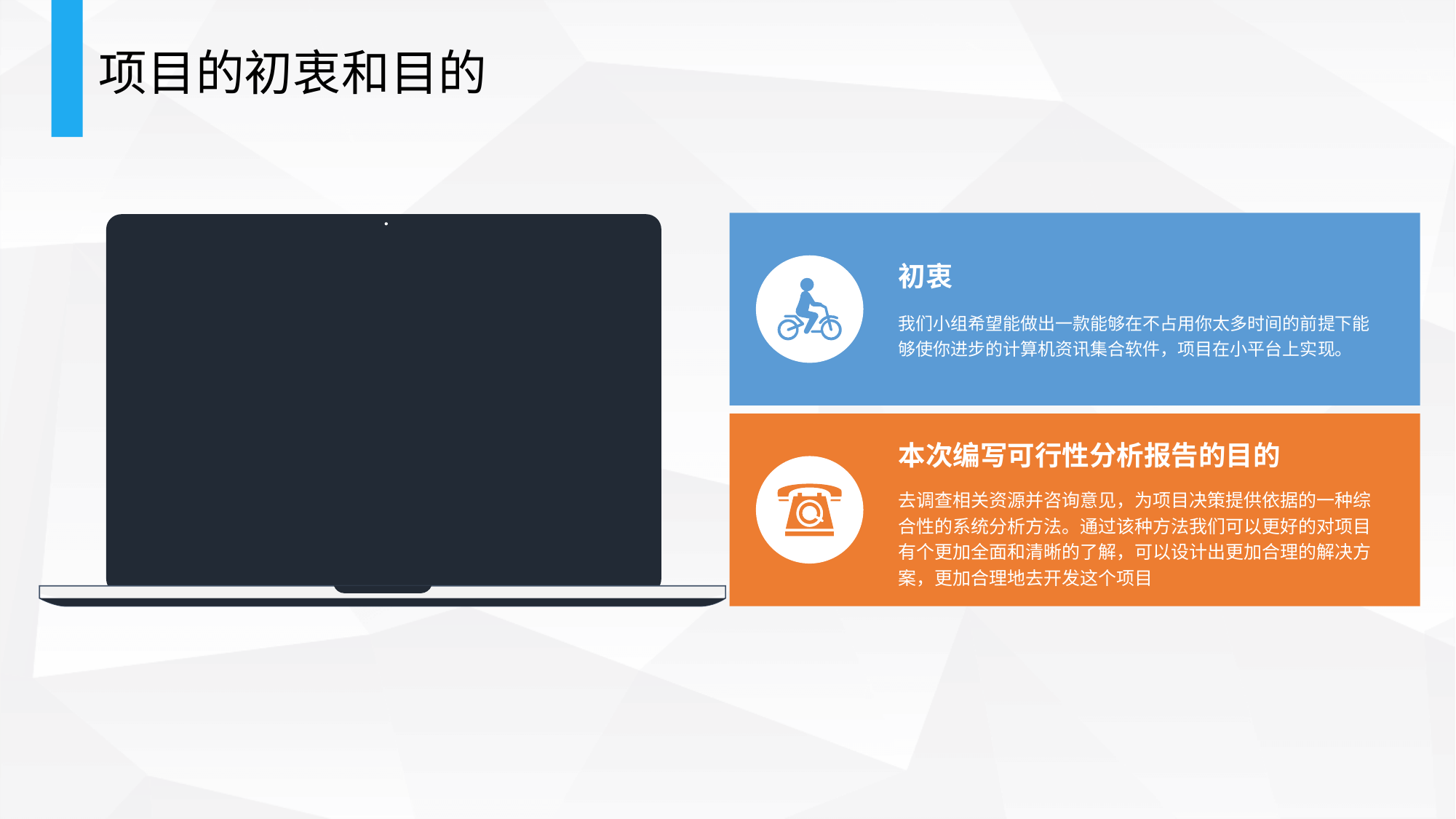

项目的初衷和目的

初衷
我们小组希望能做出一款能够在不占用你太多时间的前提下能够使你进步的计算机资讯集合软件，项目在小平台上实现。

本次编写可行性分析报告的目的
去调查相关资源并咨询意见，为项目决策提供依据的一种综合性的系统分析方法。通过该种方法我们可以更好的对项目有个更加全面和清晰的了解，可以设计出更加合理的解决方案，更加合理地去开发这个项目